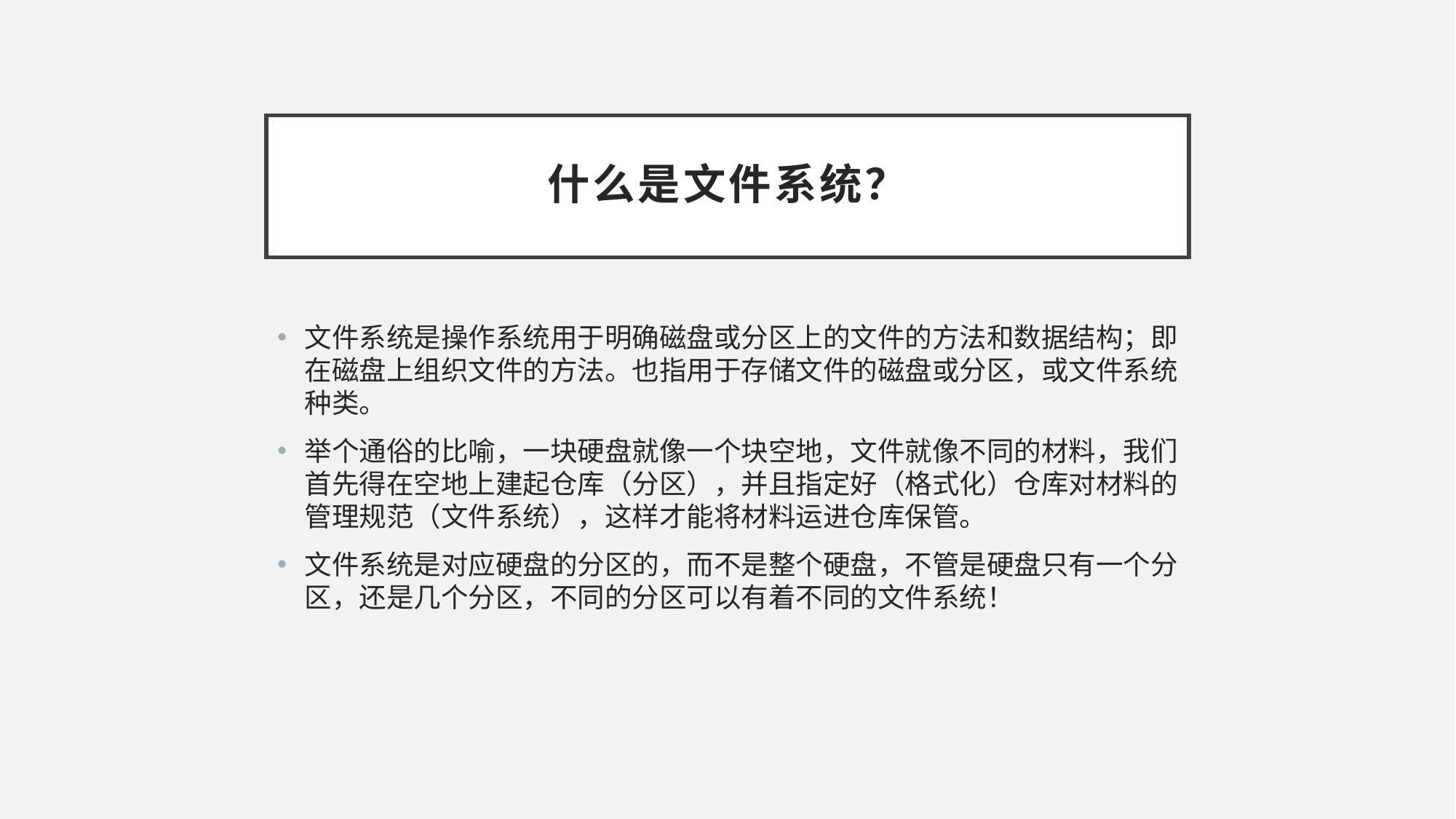

# 什么是文件系统？
文件系统是操作系统用于明确磁盘或分区上的文件的方法和数据结构；即在磁盘上组织文件的方法。也指用于存储文件的磁盘或分区，或文件系统种类。
举个通俗的比喻，一块硬盘就像一个块空地，文件就像不同的材料，我们首先得在空地上建起仓库（分区），并且指定好（格式化）仓库对材料的管理规范（文件系统），这样才能将材料运进仓库保管。
文件系统是对应硬盘的分区的，而不是整个硬盘，不管是硬盘只有一个分区，还是几个分区，不同的分区可以有着不同的文件系统！